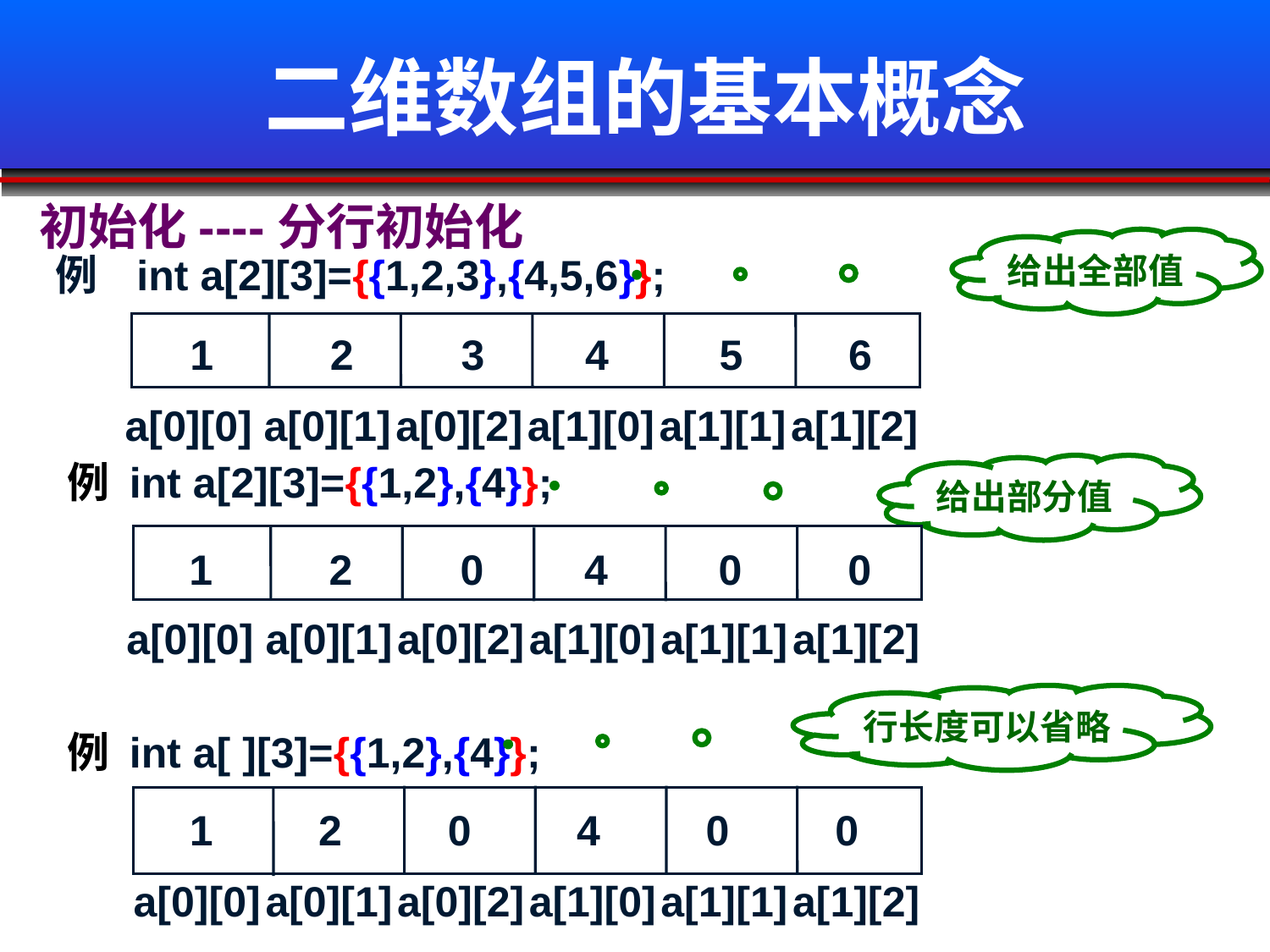

# 二维数组的基本概念
初始化----分行初始化
给出全部值
例   int a[2][3]={{1,2,3},{4,5,6}};

a[0][0]
a[0][1]
a[0][2]
a[1][0]
a[1][1]
a[1][2]
1
2
3
4
5
6
例 int a[2][3]={{1,2},{4}};
给出部分值

a[0][0]
a[0][1]
a[0][2]
a[1][0]
a[1][1]
a[1][2]
1
2
0
4
0
0
行长度可以省略
例 int a[ ][3]={{1,2},{4}};

1
2
0
4
0
0
a[0][0]
a[0][1]
a[0][2]
a[1][0]
a[1][1]
a[1][2]